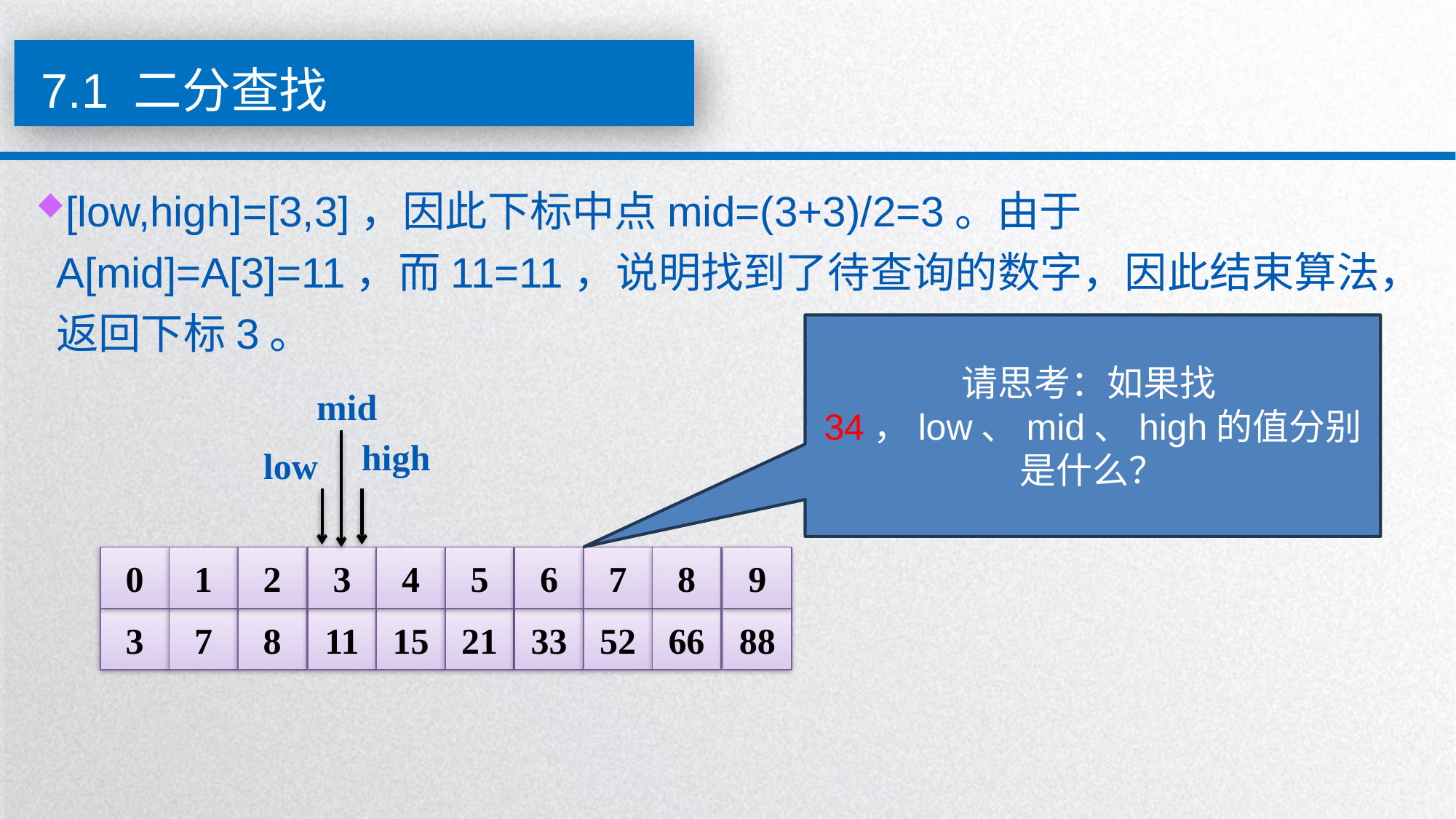

7.1 二分查找
[low,high]=[3,3]，因此下标中点mid=(3+3)/2=3。由于A[mid]=A[3]=11，而11=11，说明找到了待查询的数字，因此结束算法，返回下标3。
请思考：如果找34，low、mid、high的值分别是什么？
mid
high
low
0
1
2
3
4
5
6
7
8
9
3
7
8
11
15
21
33
52
66
88